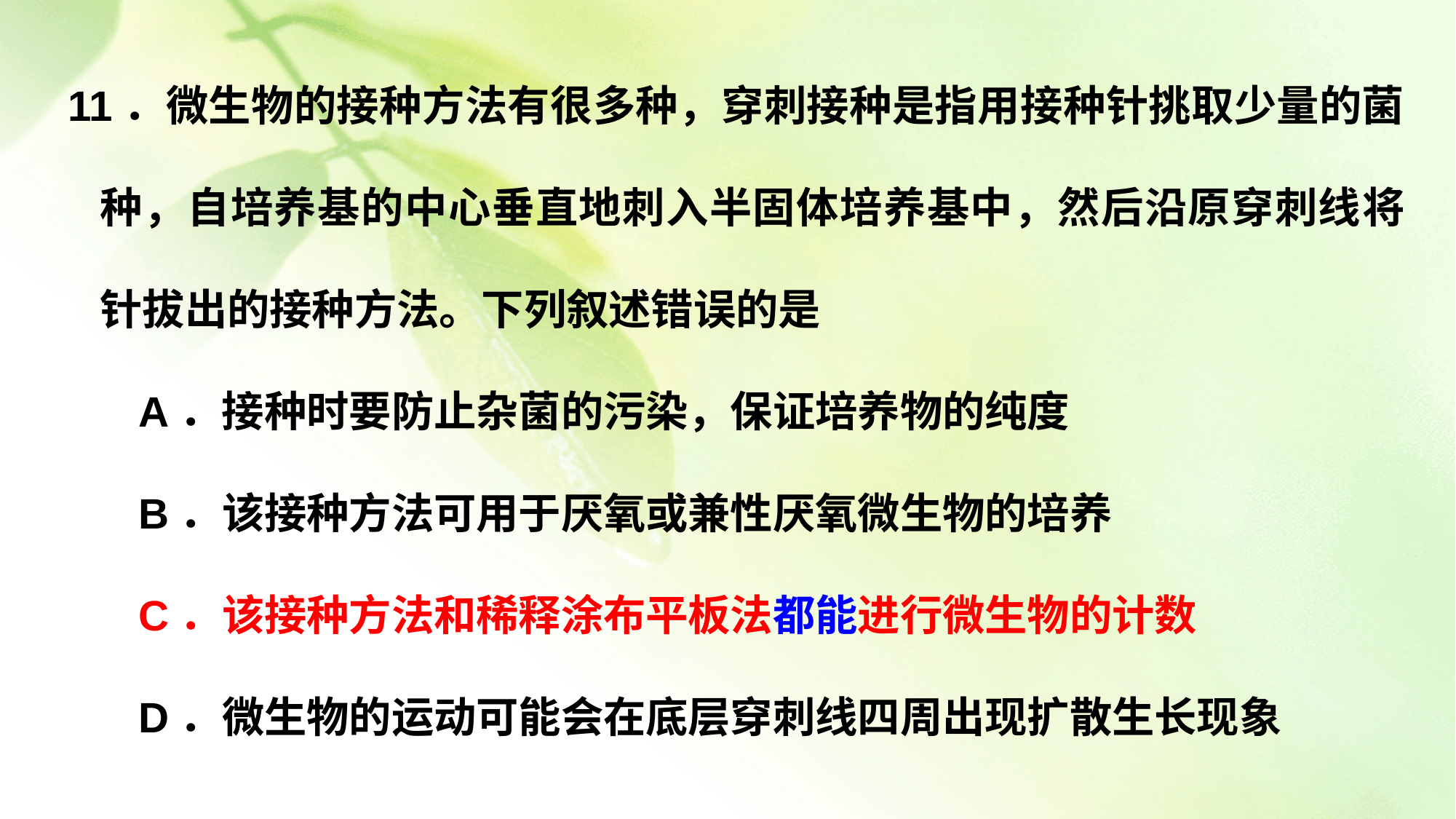

11．微生物的接种方法有很多种，穿刺接种是指用接种针挑取少量的菌种，自培养基的中心垂直地刺入半固体培养基中，然后沿原穿刺线将针拔出的接种方法。下列叙述错误的是
      A．接种时要防止杂菌的污染，保证培养物的纯度
      B．该接种方法可用于厌氧或兼性厌氧微生物的培养
      C．该接种方法和稀释涂布平板法都能进行微生物的计数
      D．微生物的运动可能会在底层穿刺线四周出现扩散生长现象